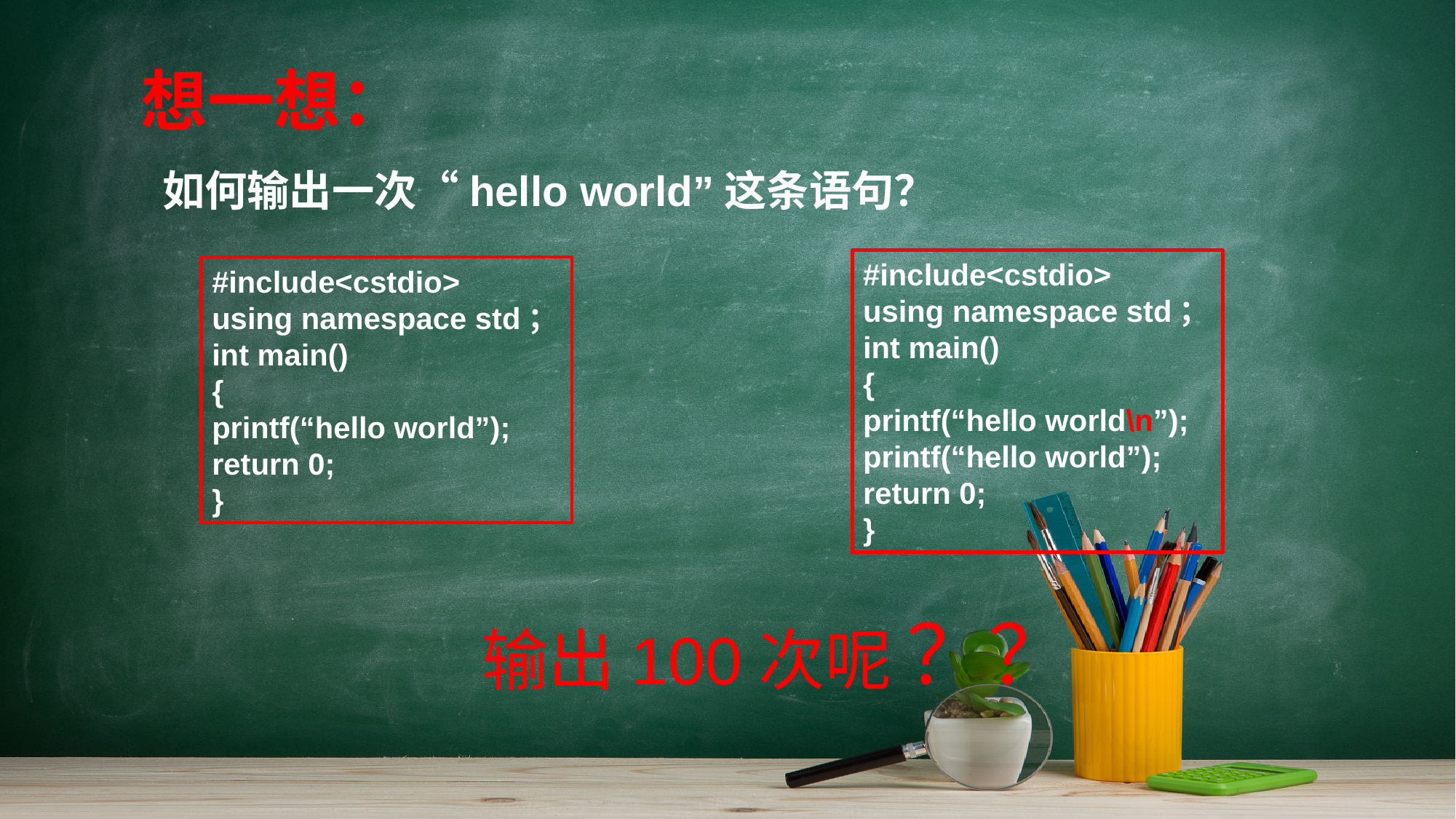

想一想：
如何输出一次“hello world”这条语句？
#include<cstdio>
using namespace std；
int main()
{
printf(“hello world\n”);
printf(“hello world”);
return 0;
}
#include<cstdio>
using namespace std；
int main()
{
printf(“hello world”);
return 0;
}
输出100次呢 ？？